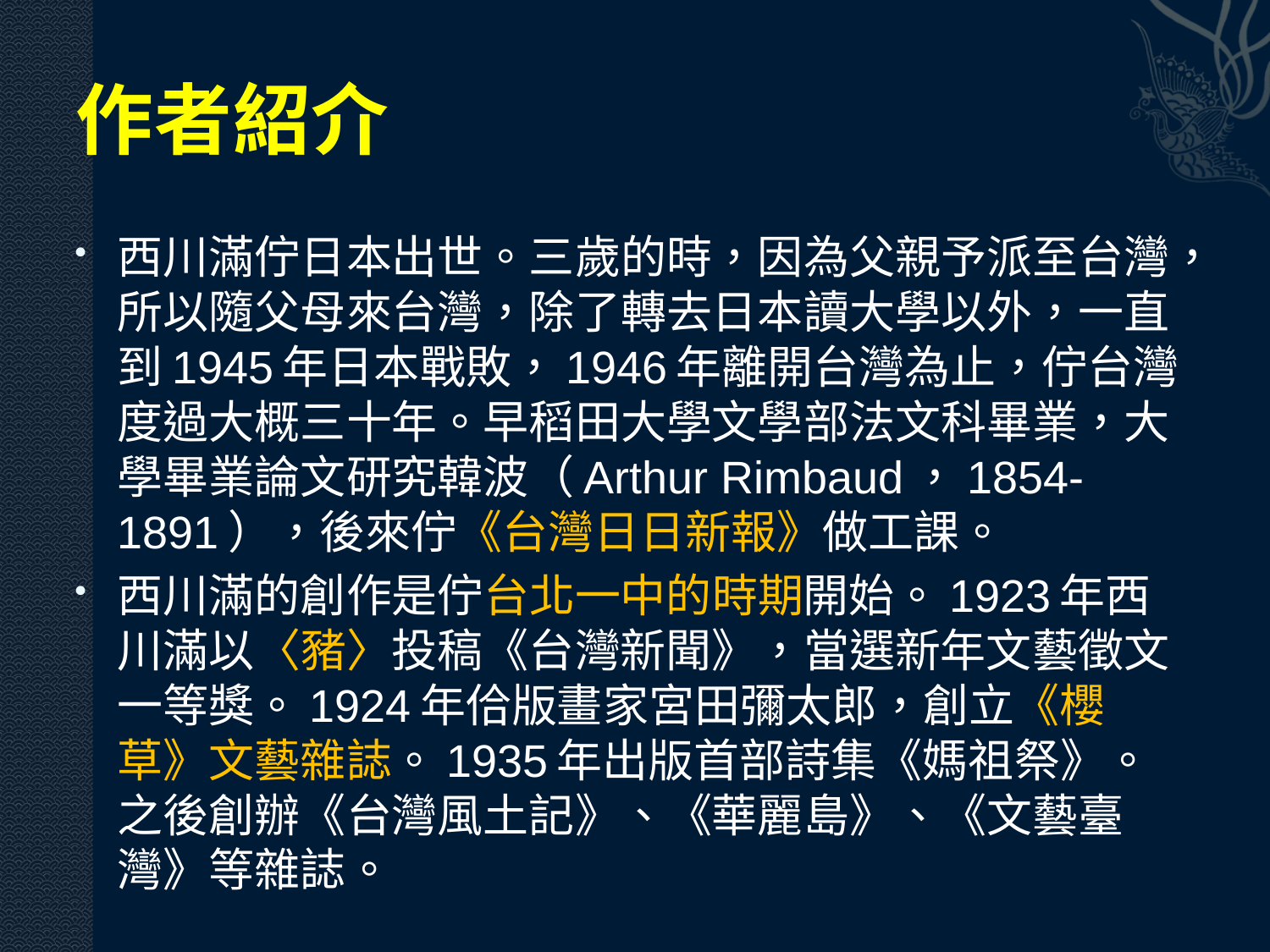

# 作者紹介
西川滿佇日本出世。三歲的時，因為父親予派至台灣，所以隨父母來台灣，除了轉去日本讀大學以外，一直到1945年日本戰敗，1946年離開台灣為止，佇台灣度過大概三十年。早稻田大學文學部法文科畢業，大學畢業論文研究韓波（Arthur Rimbaud，1854-1891），後來佇《台灣日日新報》做工課。
西川滿的創作是佇台北一中的時期開始。1923年西川滿以〈豬〉投稿《台灣新聞》，當選新年文藝徵文一等獎。1924年佮版畫家宮田彌太郎，創立《櫻草》文藝雜誌。1935年出版首部詩集《媽祖祭》。之後創辦《台灣風土記》、《華麗島》、《文藝臺灣》等雜誌。